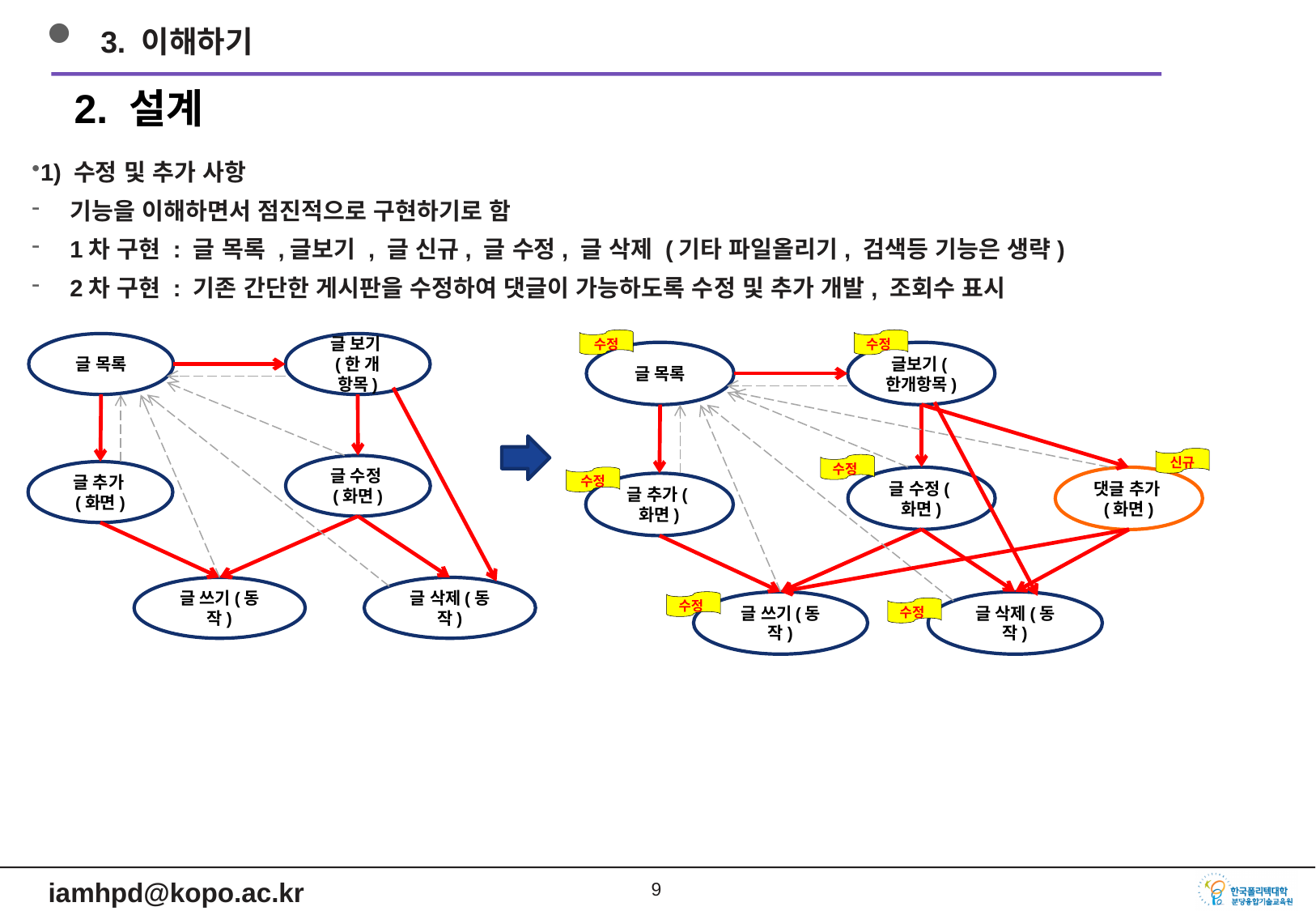

3. 이해하기
2. 설계
1) 수정 및 추가 사항
기능을 이해하면서 점진적으로 구현하기로 함
1차 구현 : 글 목록 ,글보기 , 글 신규, 글 수정, 글 삭제 (기타 파일올리기, 검색등 기능은 생략)
2차 구현 : 기존 간단한 게시판을 수정하여 댓글이 가능하도록 수정 및 추가 개발, 조회수 표시
수정
수정
글 목록
글보기(한개항목)
신규
수정
수정
글 수정(화면)
댓글 추가(화면)
글 추가(화면)
수정
글 쓰기(동작)
글 삭제(동작)
수정
글 목록
글 보기(한 개 항목)
글 수정(화면)
글 추가(화면)
글 쓰기(동작)
글 삭제(동작)

9